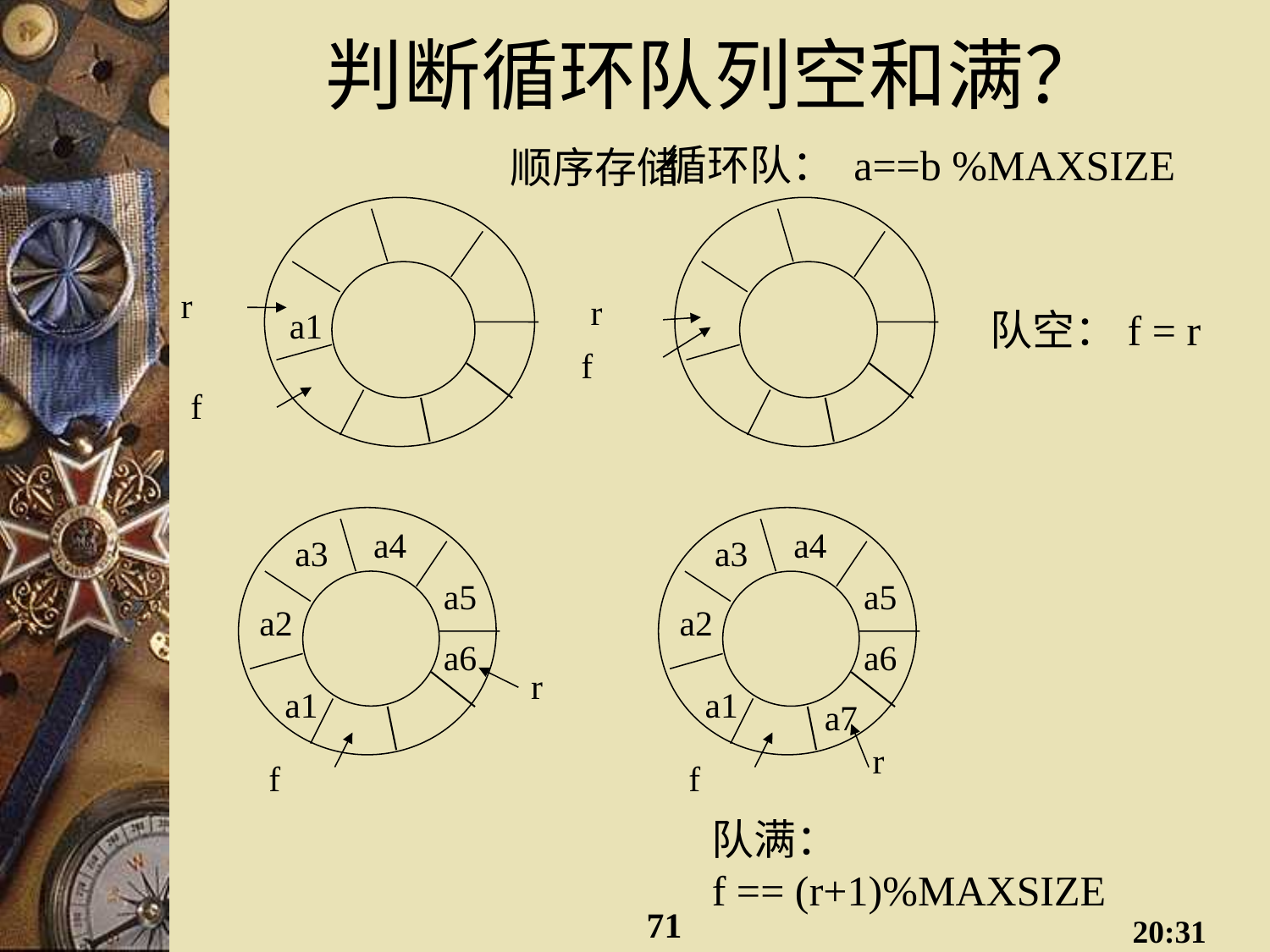

# 判断循环队列空和满？
循环队： a==b %MAXSIZE
顺序存储

r
a1

f

r

f
     队空：f = r

a4

a3

a5

a2
a6

a1

f
r

a4

a3

a5

a2
a6

a1
a7

r
f
队满：
f == (r+1)%MAXSIZE